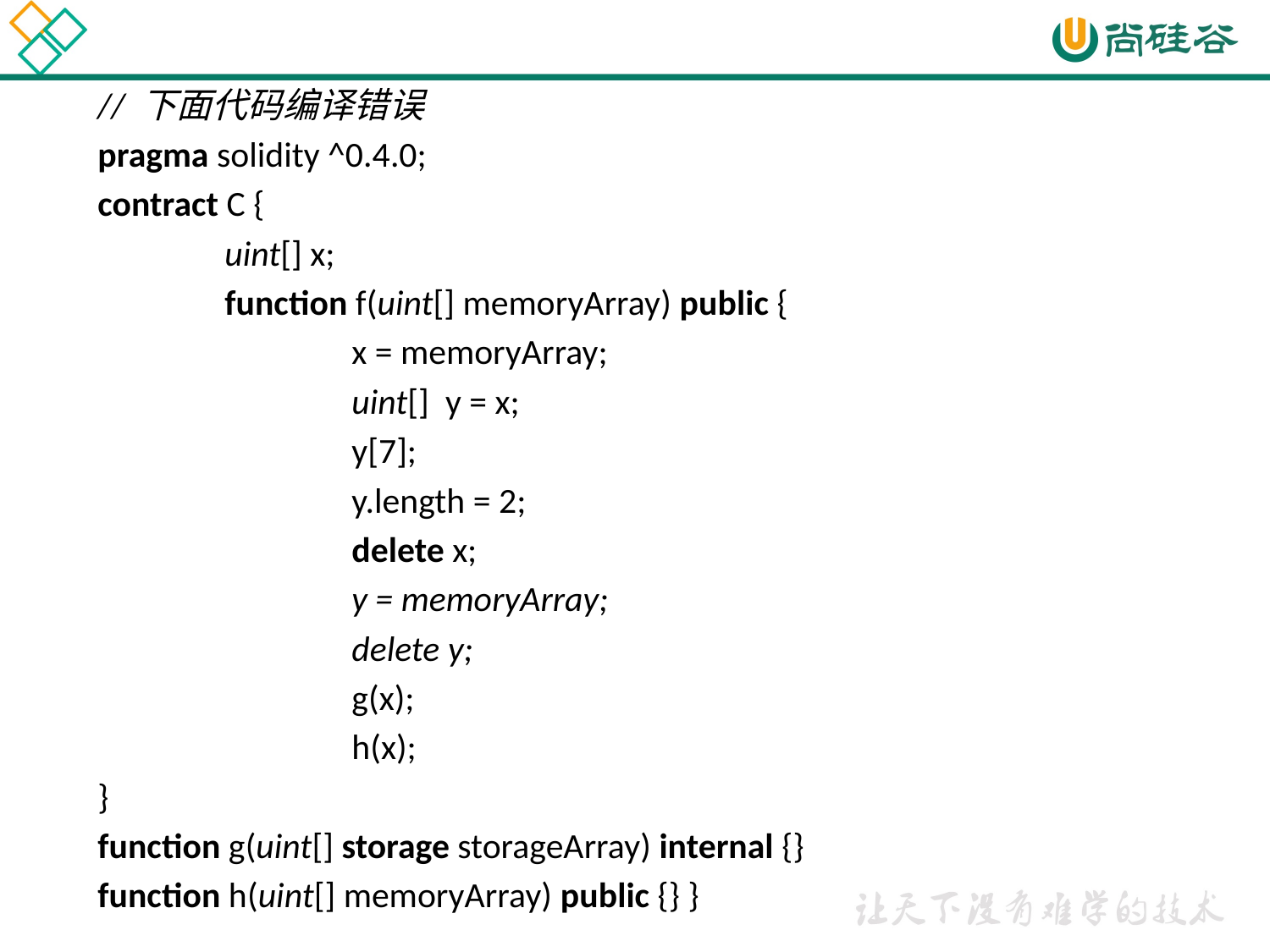

// 下面代码编译错误
pragma solidity ^0.4.0;
contract C {
	uint[] x;
	function f(uint[] memoryArray) public {
		x = memoryArray;
		uint[]  y = x;
		y[7];
		y.length = 2;
		delete x;
		y = memoryArray;
		delete y;
		g(x);
		h(x);
}
function g(uint[] storage storageArray) internal {}
function h(uint[] memoryArray) public {} }